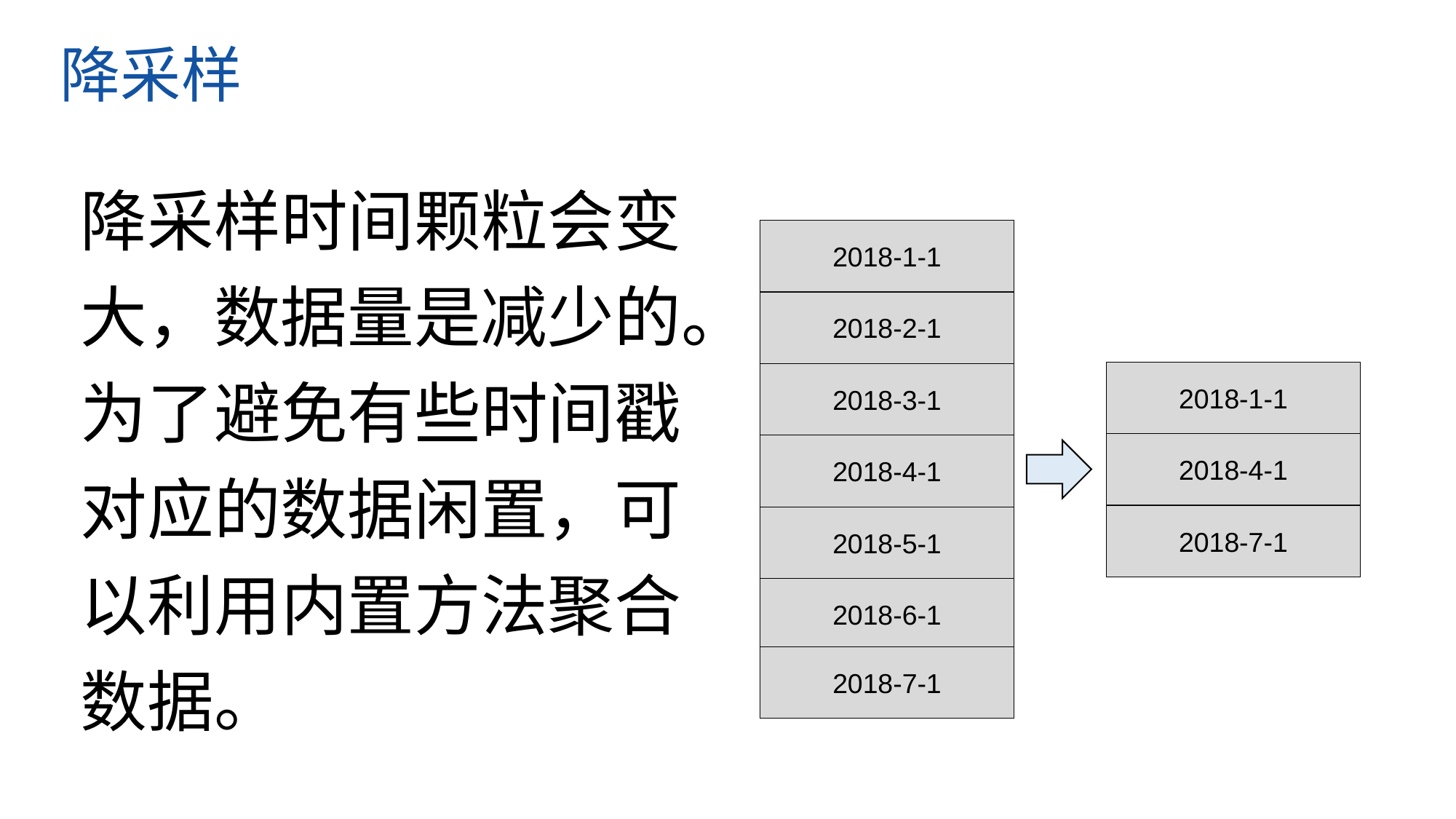

降采样
降采样时间颗粒会变大，数据量是减少的。为了避免有些时间戳对应的数据闲置，可以利用内置方法聚合数据。
2018-1-1
2018-2-1
2018-1-1
2018-3-1
2018-4-1
2018-4-1

2018-7-1
2018-5-1
2018-6-1
2018-7-1